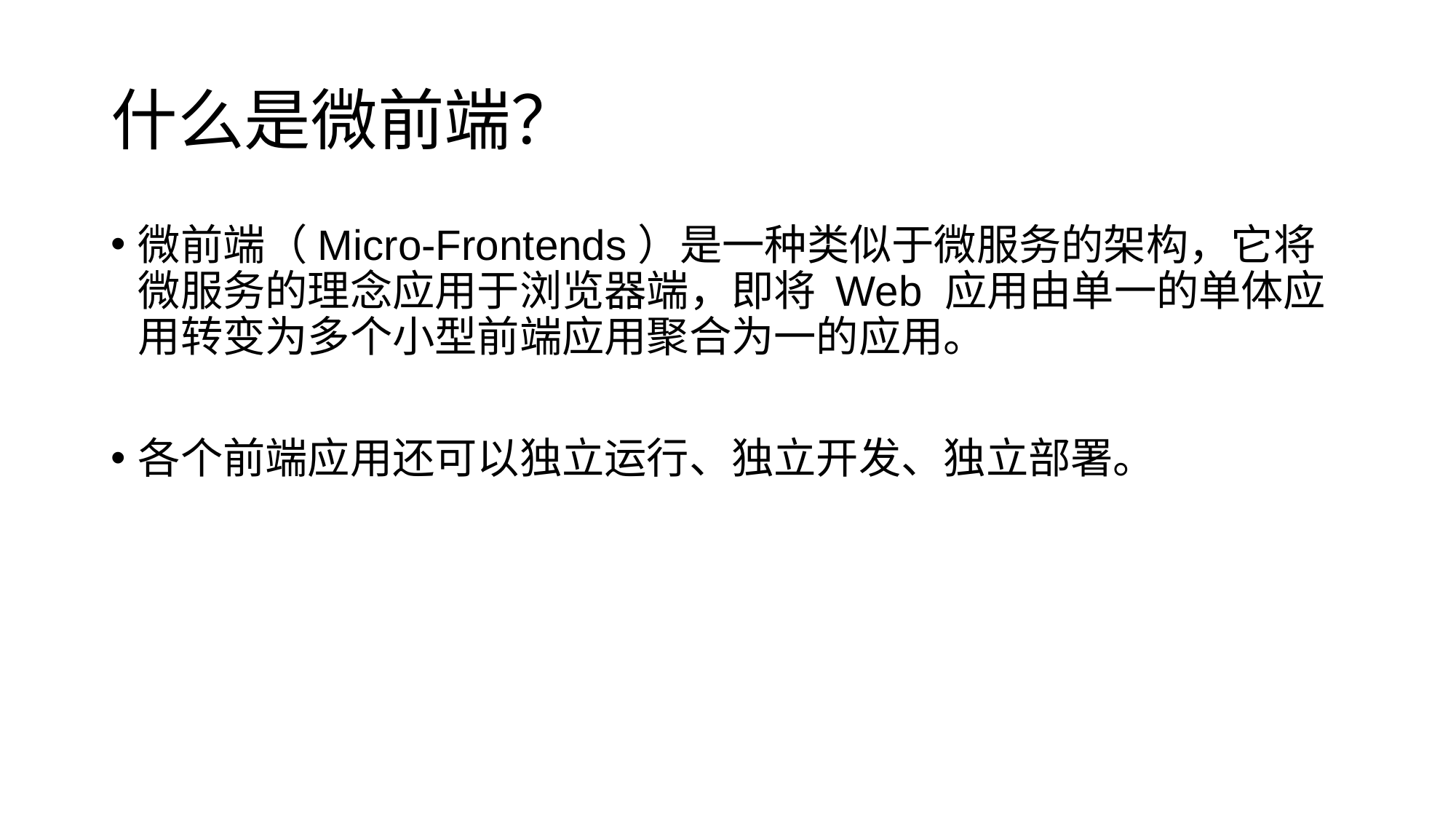

# 什么是微前端？
微前端（Micro-Frontends）是一种类似于微服务的架构，它将微服务的理念应用于浏览器端，即将 Web 应用由单一的单体应用转变为多个小型前端应用聚合为一的应用。

各个前端应用还可以独立运行、独立开发、独立部署。